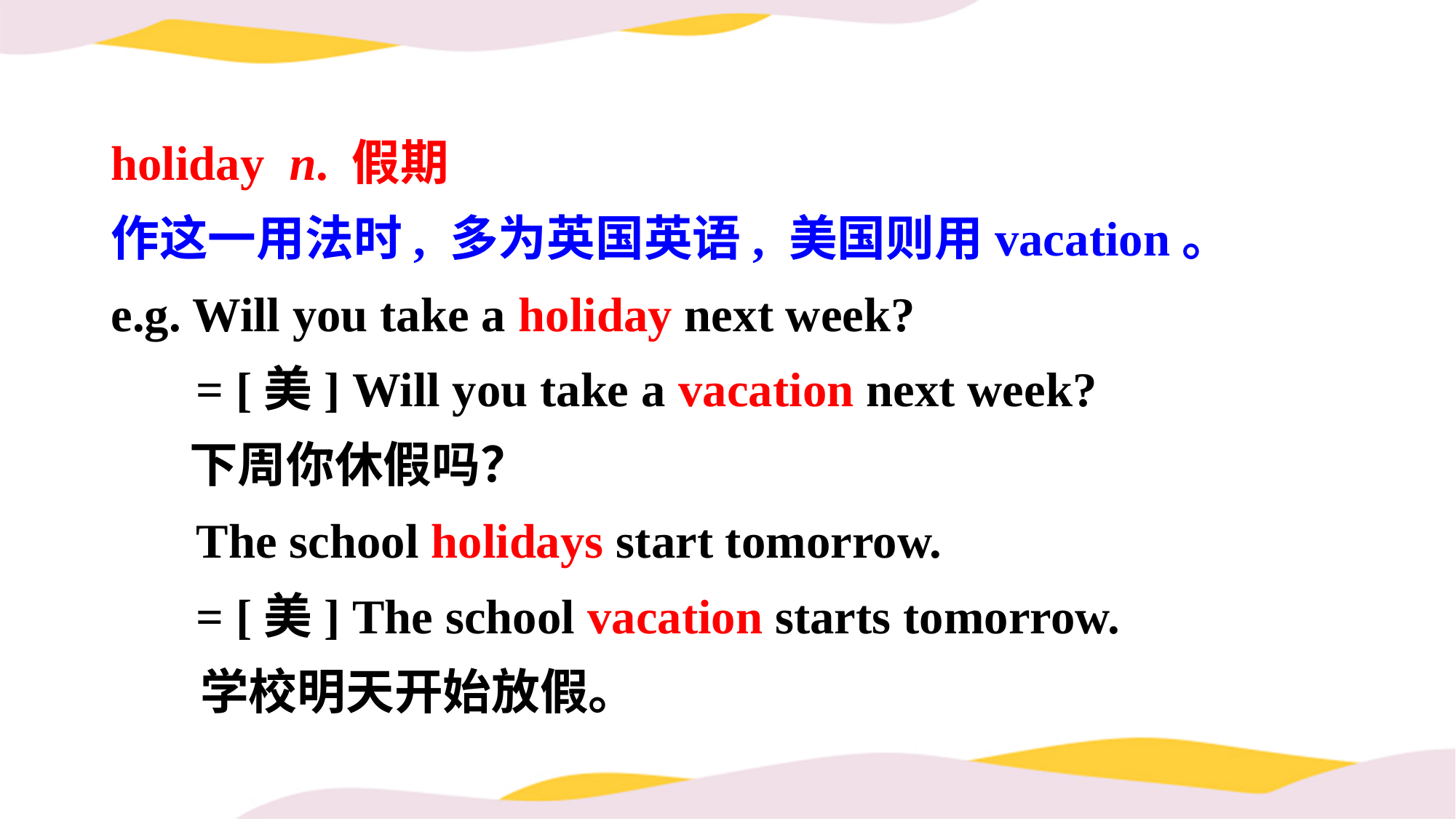

holiday  n. 假期
作这一用法时, 多为英国英语, 美国则用vacation。
e.g. Will you take a holiday next week?
       = [美] Will you take a vacation next week?
      下周你休假吗？
       The school holidays start tomorrow.
       = [美] The school vacation starts tomorrow.
       学校明天开始放假。